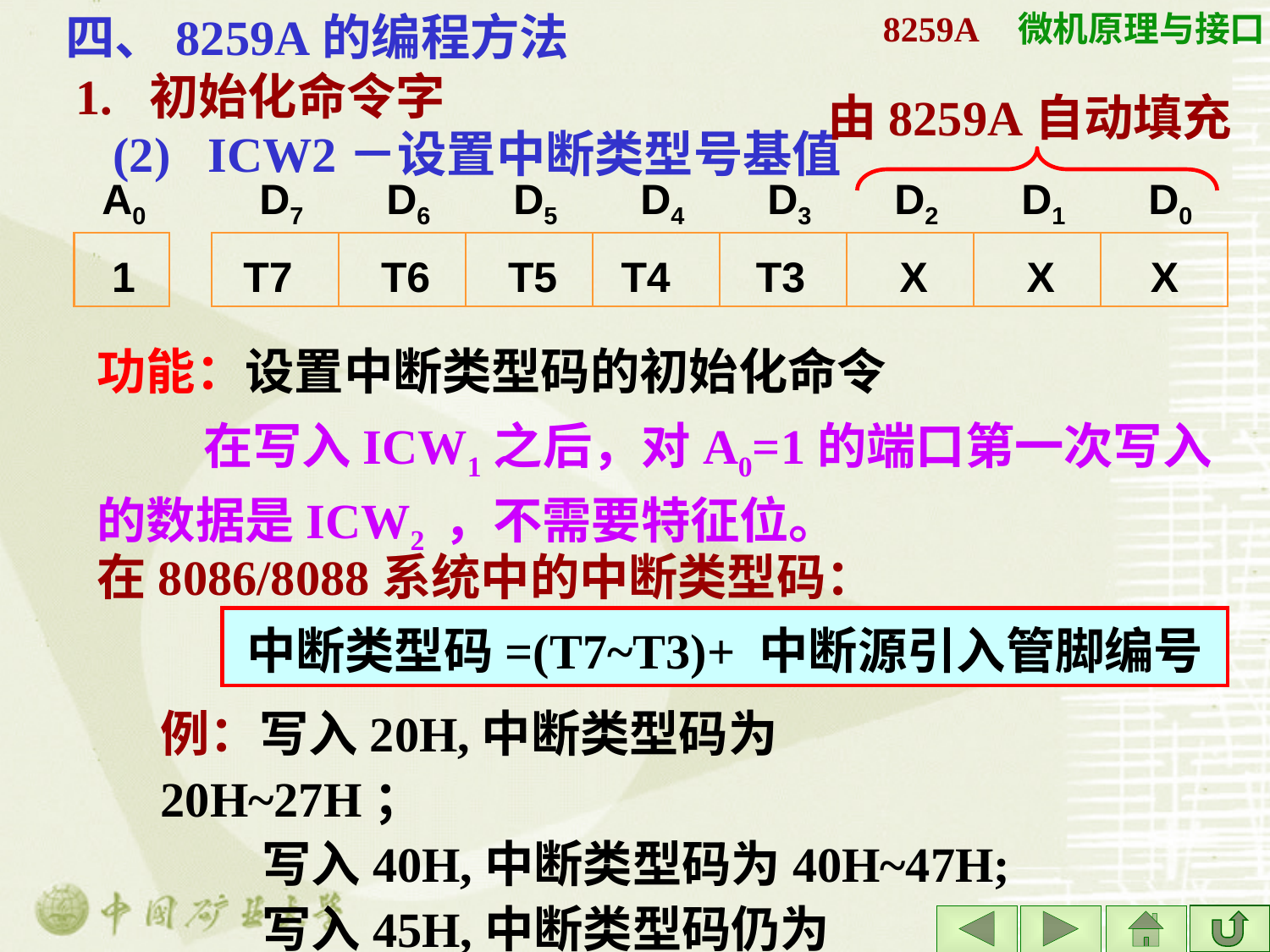

四、8259A的编程方法
# 8259A
1.  初始化命令字
(2)   ICW2－设置中断类型号基值

由8259A自动填充
A0
D7	D6	D5	D4	D3	D2	D1	D0

1
T7
T6
T5
T4
T3
X
X
X
功能：设置中断类型码的初始化命令
在写入ICW1之后，对A0=1的端口第一次写入的数据是ICW2 ，不需要特征位。
在8086/8088系统中的中断类型码：
中断类型码=(T7~T3)+ 中断源引入管脚编号
例：写入20H,中断类型码为20H~27H；
        写入40H,中断类型码为40H~47H;
        写入45H,中断类型码仍为40H~47H.